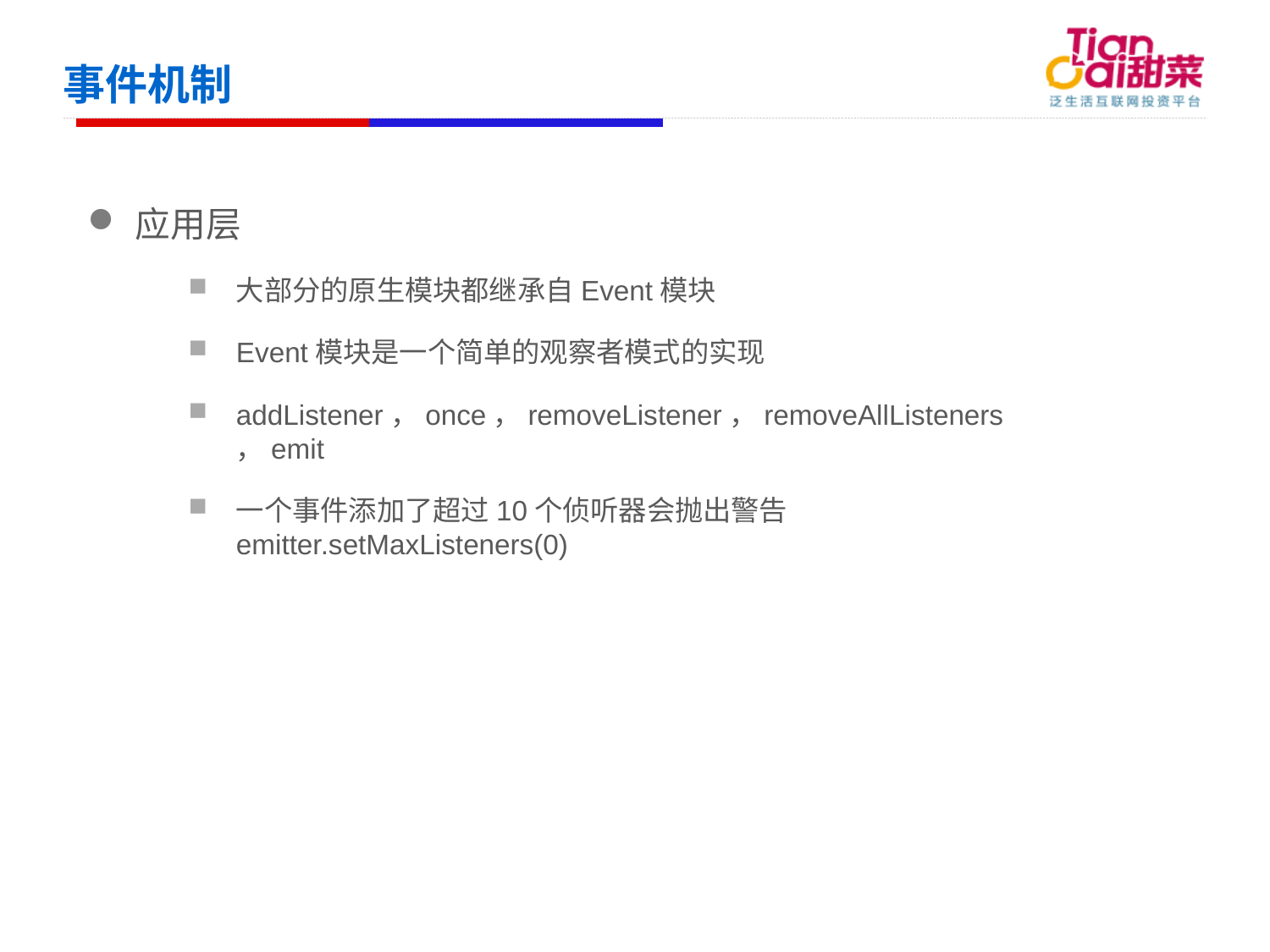

# 事件机制
应用层
大部分的原生模块都继承自Event模块
Event模块是一个简单的观察者模式的实现
addListener，once，removeListener，removeAllListeners，emit
一个事件添加了超过10个侦听器会抛出警告emitter.setMaxListeners(0)